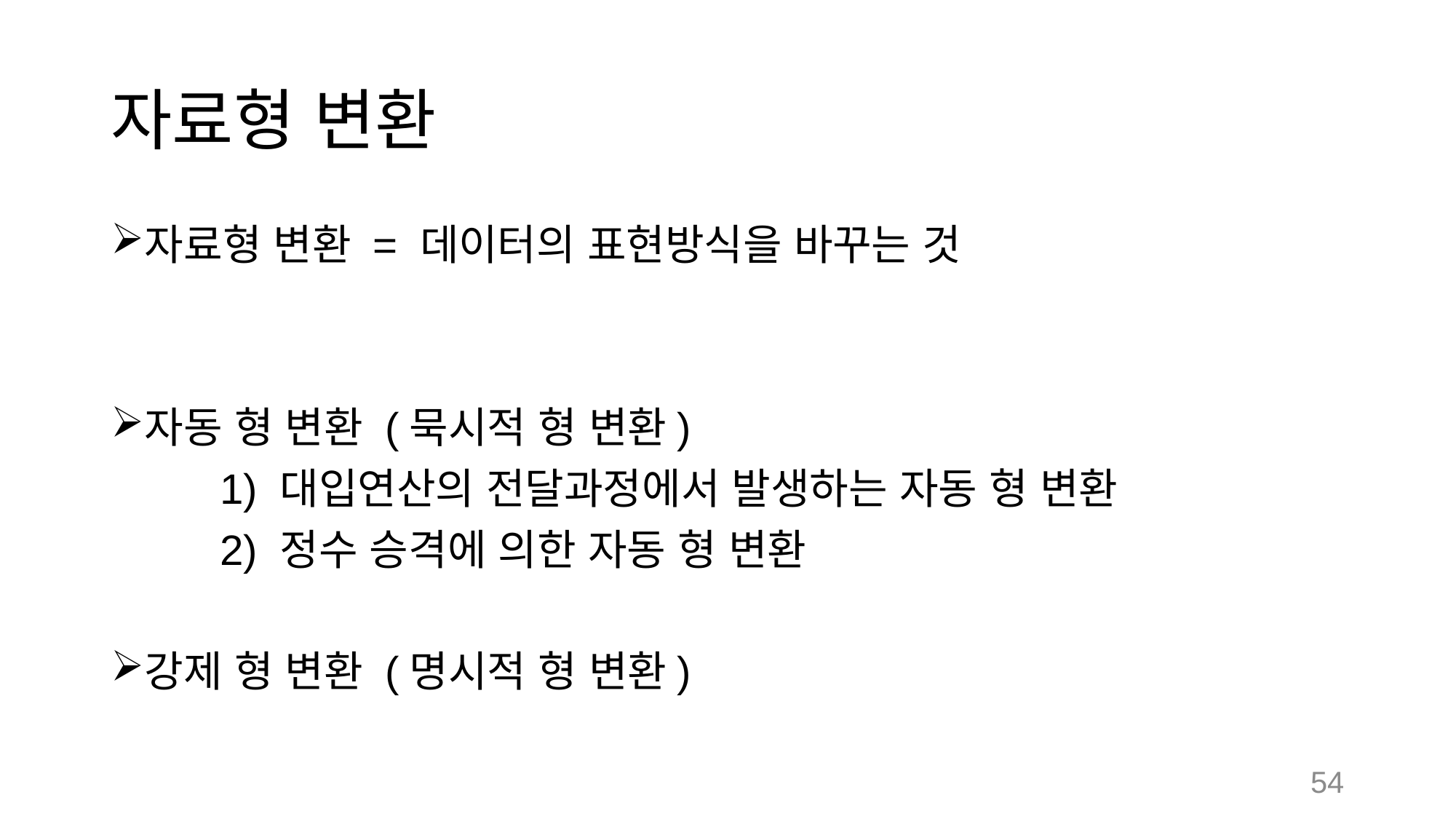

# 자료형 변환
자료형 변환 = 데이터의 표현방식을 바꾸는 것

자동 형 변환 (묵시적 형 변환)
	1) 대입연산의 전달과정에서 발생하는 자동 형 변환
	2) 정수 승격에 의한 자동 형 변환

강제 형 변환 (명시적 형 변환)
54